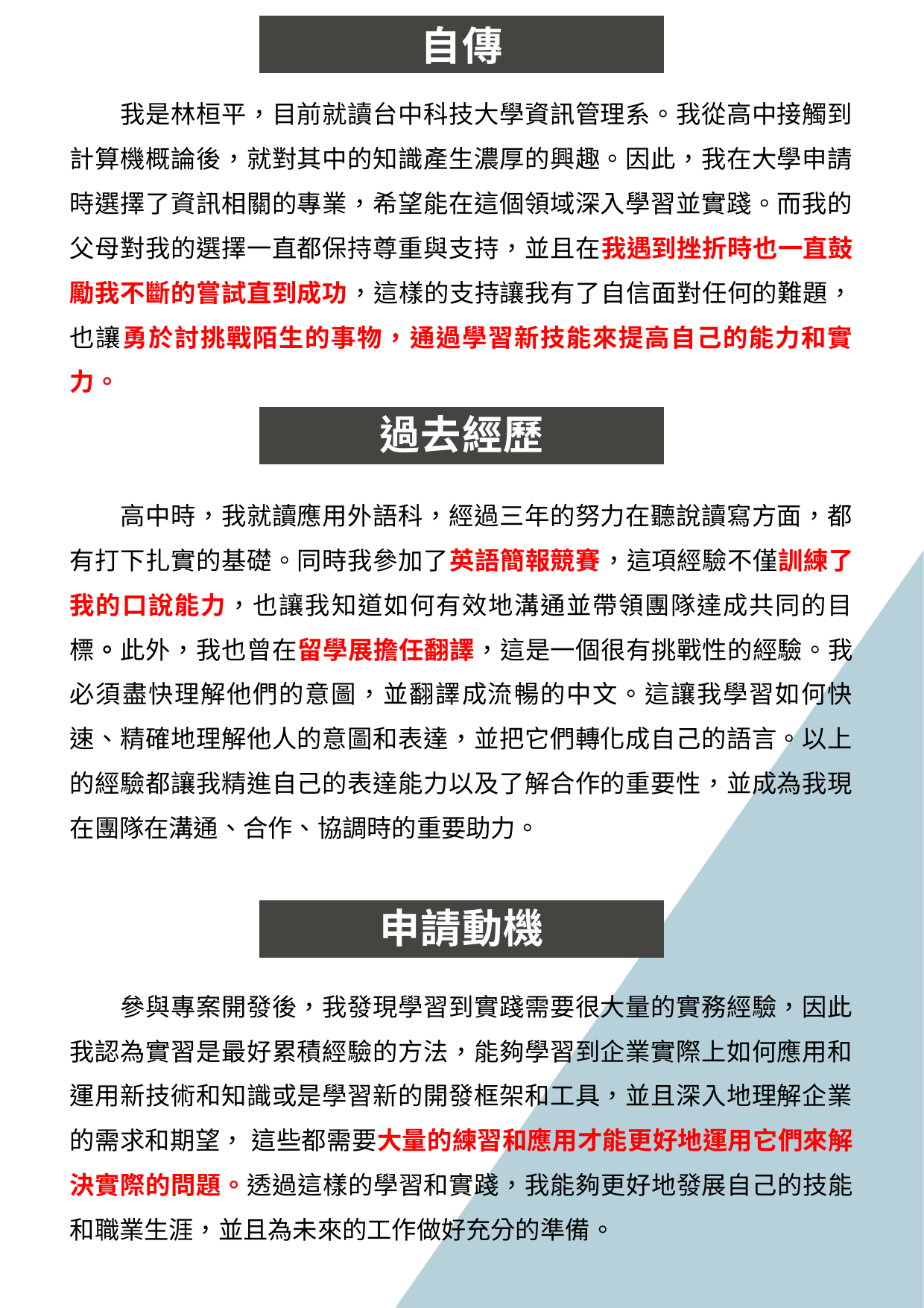

自傳
　　我是林桓平，目前就讀台中科技大學資訊管理系。我從高中接觸到計算機概論後，就對其中的知識產生濃厚的興趣。因此，我在大學申請時選擇了資訊相關的專業，希望能在這個領域深入學習並實踐。而我的父母對我的選擇一直都保持尊重與支持，並且在我遇到挫折時也一直鼓勵我不斷的嘗試直到成功，這樣的支持讓我有了自信面對任何的難題，也讓勇於討挑戰陌生的事物，通過學習新技能來提高自己的能力和實力。

　　高中時，我就讀應用外語科，經過三年的努力在聽說讀寫方面，都有打下扎實的基礎。同時我參加了英語簡報競賽，這項經驗不僅訓練了我的口說能力，也讓我知道如何有效地溝通並帶領團隊達成共同的目標。此外，我也曾在留學展擔任翻譯，這是一個很有挑戰性的經驗。我必須盡快理解他們的意圖，並翻譯成流暢的中文。這讓我學習如何快速、精確地理解他人的意圖和表達，並把它們轉化成自己的語言。以上的經驗都讓我精進自己的表達能力以及了解合作的重要性，並成為我現在團隊在溝通、合作、協調時的重要助力。

　　參與專案開發後，我發現學習到實踐需要很大量的實務經驗，因此我認為實習是最好累積經驗的方法，能夠學習到企業實際上如何應用和運用新技術和知識或是學習新的開發框架和工具，並且深入地理解企業的需求和期望， 這些都需要大量的練習和應用才能更好地運用它們來解決實際的問題。透過這樣的學習和實踐，我能夠更好地發展自己的技能和職業生涯，並且為未來的工作做好充分的準備。

過去經歷

申請動機